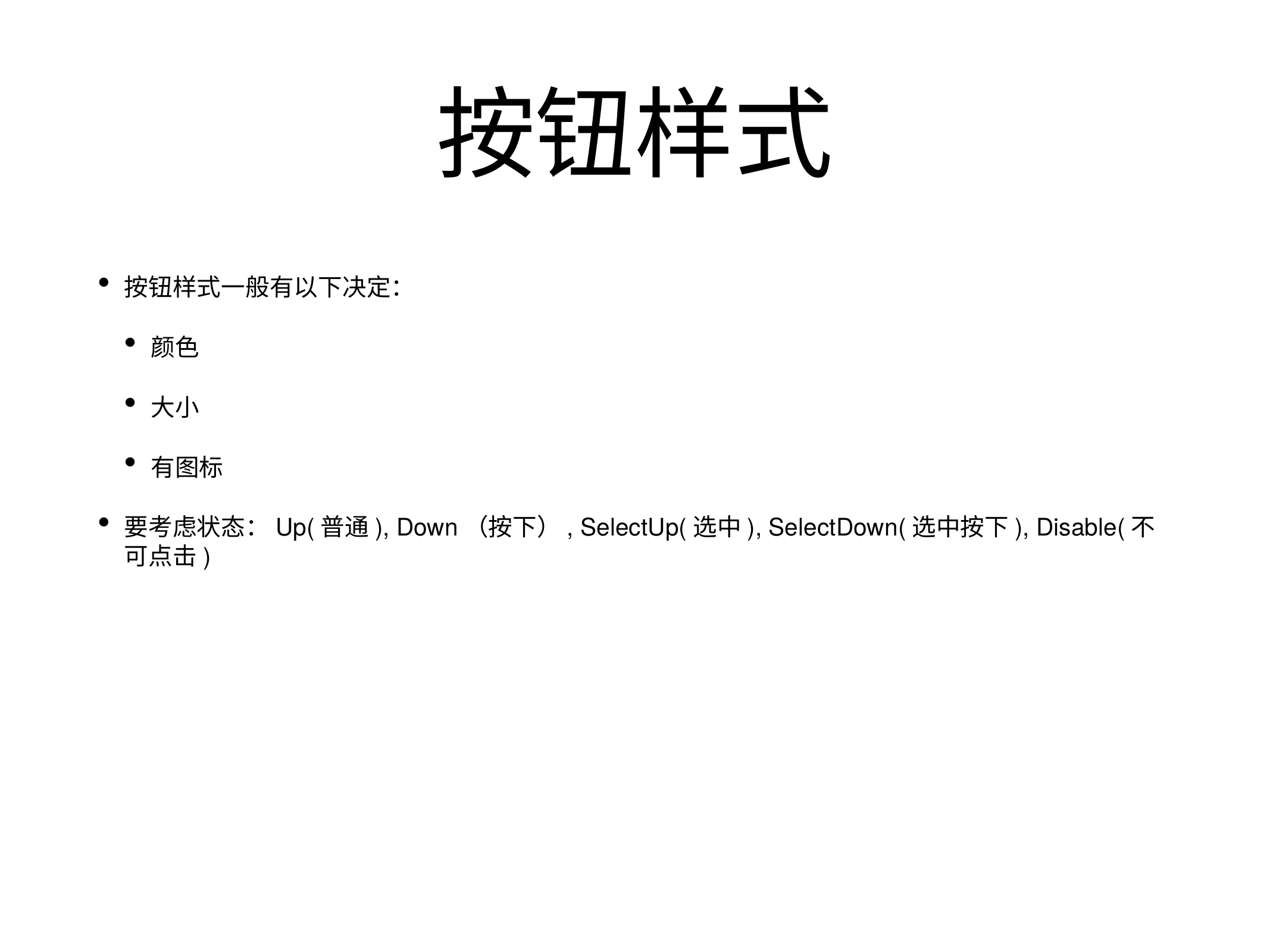

# 按钮样式
按钮样式一般有以下决定：
颜色
大小
有图标
要考虑状态：Up(普通), Down（按下）, SelectUp(选中), SelectDown(选中按下), Disable(不可点击)